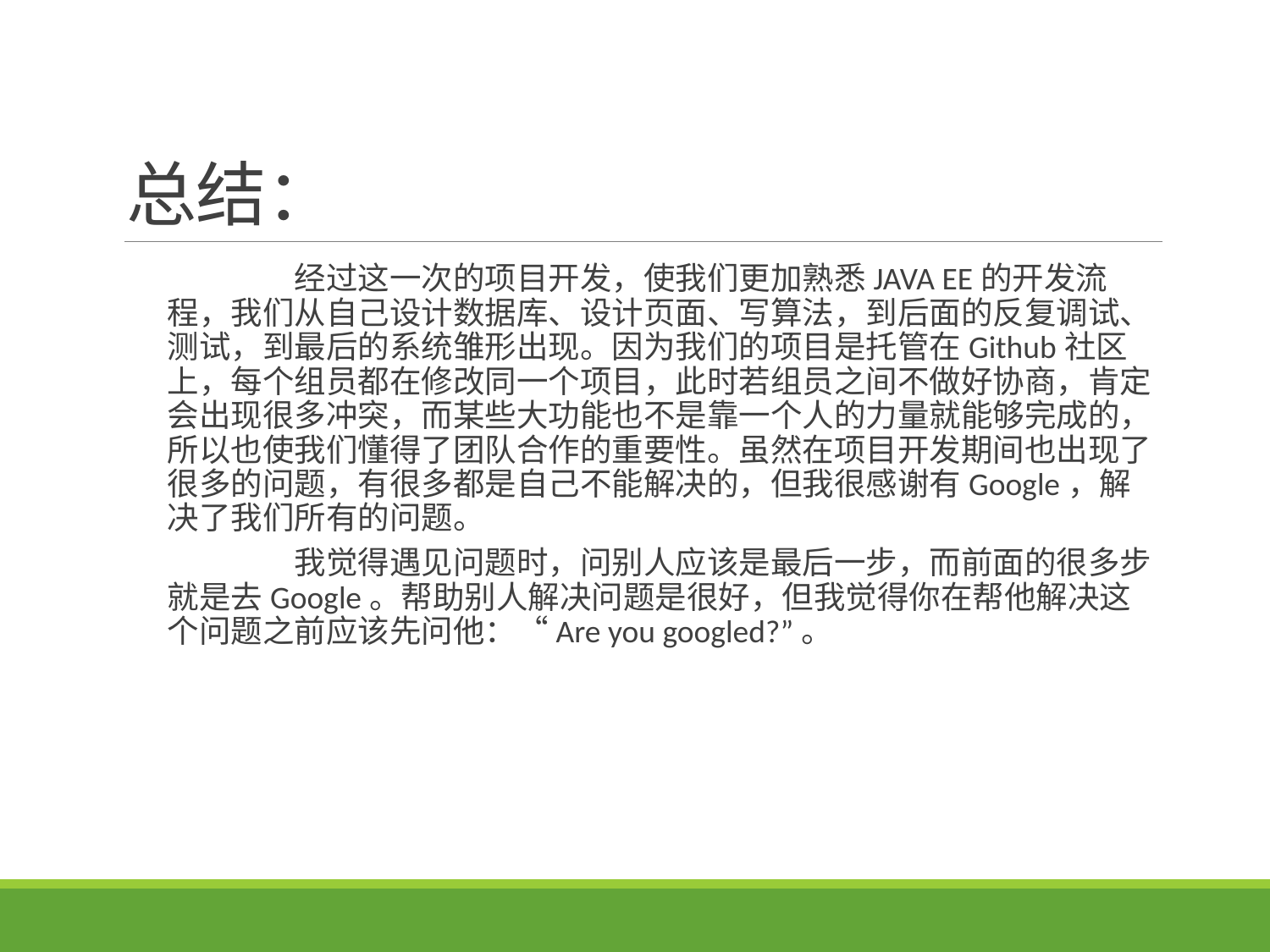

# 总结：
	经过这一次的项目开发，使我们更加熟悉JAVA EE的开发流程，我们从自己设计数据库、设计页面、写算法，到后面的反复调试、测试，到最后的系统雏形出现。因为我们的项目是托管在Github社区上，每个组员都在修改同一个项目，此时若组员之间不做好协商，肯定会出现很多冲突，而某些大功能也不是靠一个人的力量就能够完成的，所以也使我们懂得了团队合作的重要性。虽然在项目开发期间也出现了很多的问题，有很多都是自己不能解决的，但我很感谢有Google，解决了我们所有的问题。
	我觉得遇见问题时，问别人应该是最后一步，而前面的很多步就是去Google。帮助别人解决问题是很好，但我觉得你在帮他解决这个问题之前应该先问他：“Are you googled?”。